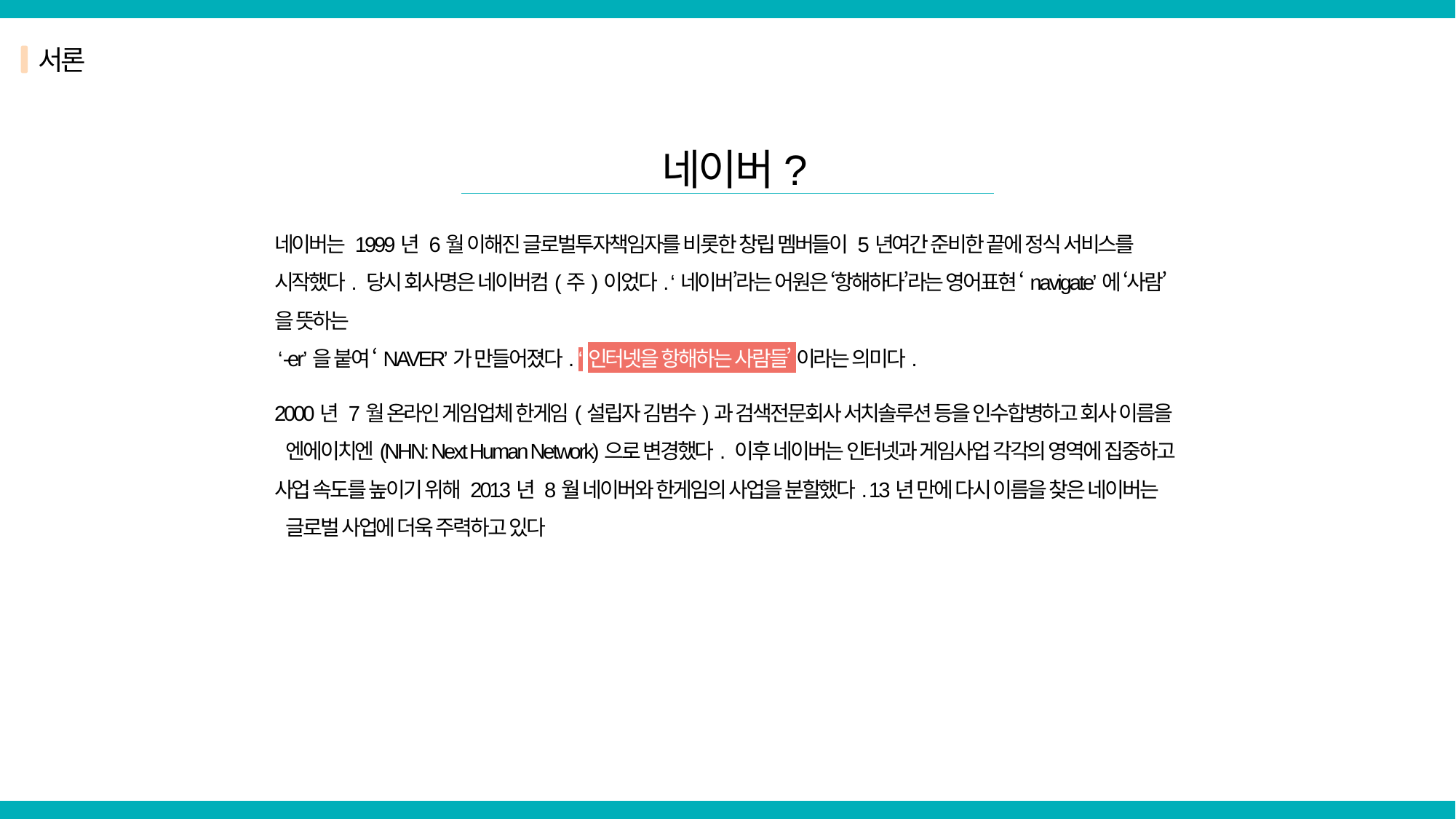

서론

네이버?
네이버는 1999년 6월 이해진 글로벌투자책임자를 비롯한 창립 멤버들이 5년여간 준비한 끝에 정식 서비스를 시작했다. 당시 회사명은 네이버컴(주)이었다. ‘네이버’라는 어원은 ‘항해하다’라는 영어표현 ‘navigate’에 ‘사람’을 뜻하는
 ‘-er’을 붙여 ‘NAVER’가 만들어졌다. ‘인터넷을 항해하는 사람들’ 이라는 의미다.

2000년 7월 온라인 게임업체 한게임(설립자 김범수)과 검색전문회사 서치솔루션 등을 인수합병하고 회사 이름을
 엔에이치엔(NHN: Next Human Network)으로 변경했다. 이후 네이버는 인터넷과 게임사업 각각의 영역에 집중하고
사업 속도를 높이기 위해 2013년 8월 네이버와 한게임의 사업을 분할했다. 13년 만에 다시 이름을 찾은 네이버는
 글로벌 사업에 더욱 주력하고 있다